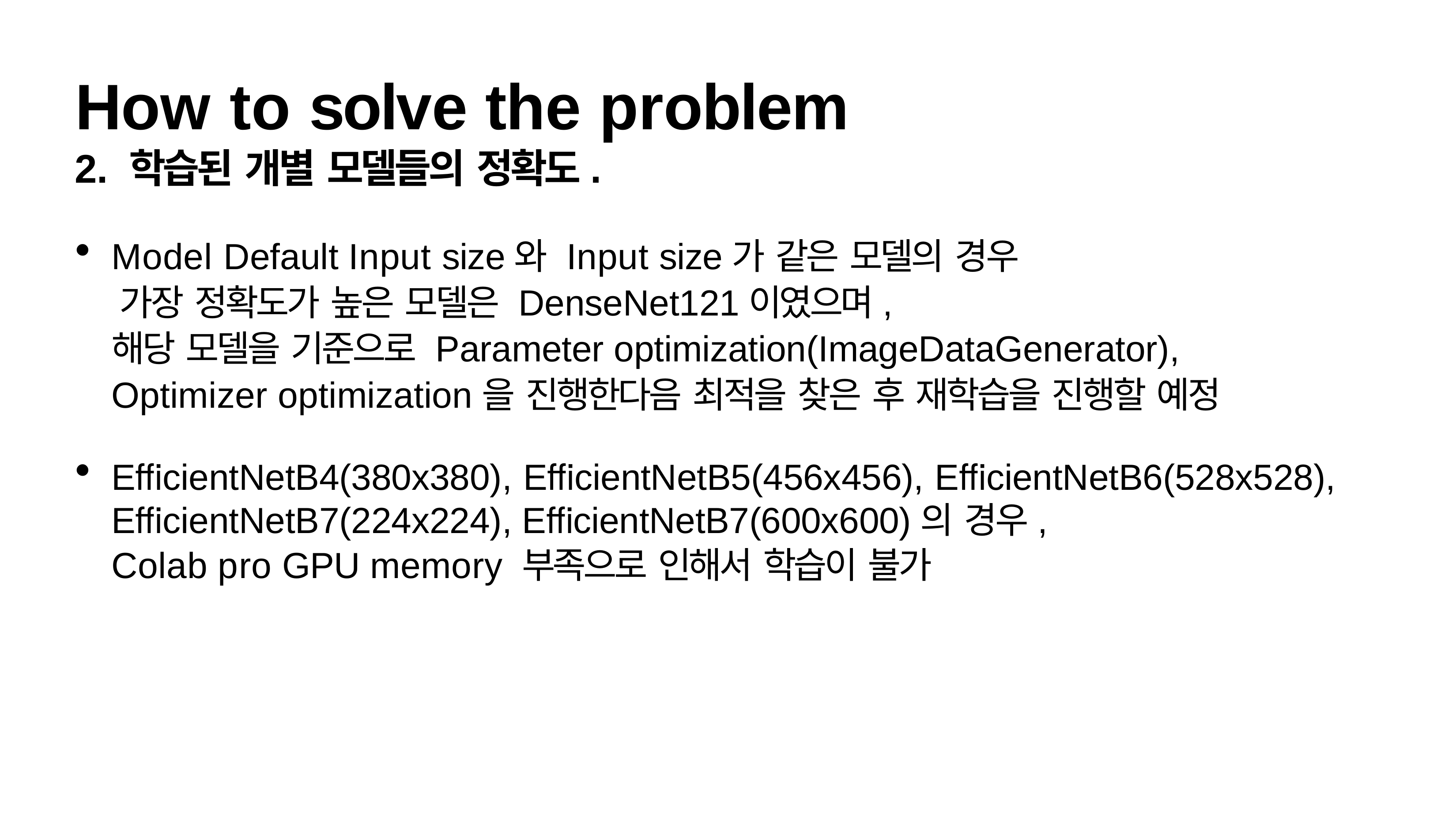

# How to solve the problem
2. 학습된 개별 모델들의 정확도.
Model Default Input size와 Input size가 같은 모델의 경우  가장 정확도가 높은 모델은 DenseNet121이였으며,
해당 모델을 기준으로 Parameter optimization(ImageDataGenerator),
Optimizer optimization을 진행한다음 최적을 찾은 후 재학습을 진행할 예정
EﬃcientNetB4(380x380), EﬃcientNetB5(456x456), EﬃcientNetB6(528x528),
EﬃcientNetB7(224x224), EﬃcientNetB7(600x600)의 경우,
Colab pro GPU memory 부족으로 인해서 학습이 불가